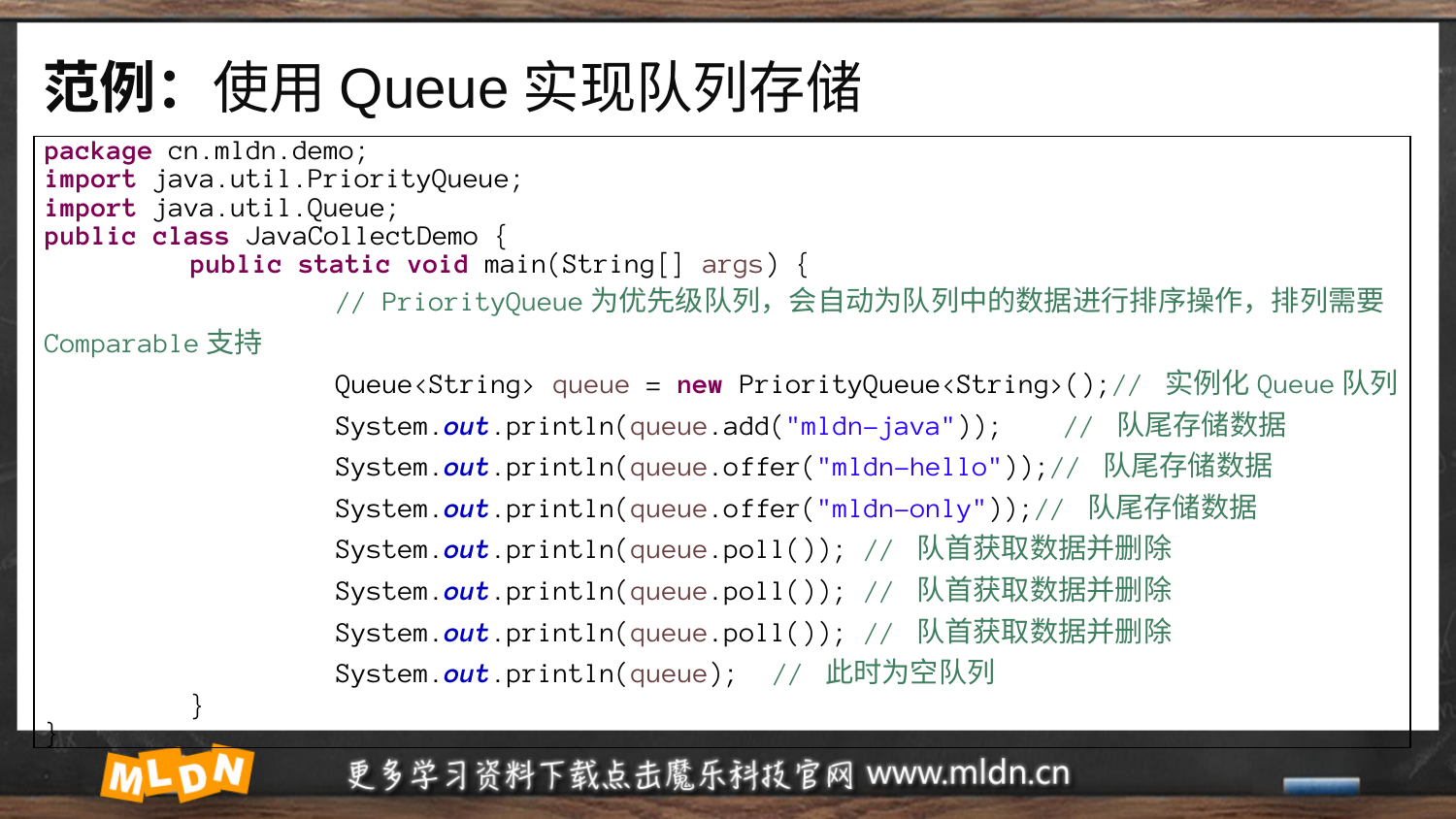

# 范例：使用Queue实现队列存储
| package cn.mldn.demo; import java.util.PriorityQueue; import java.util.Queue; public class JavaCollectDemo { public static void main(String[] args) { // PriorityQueue为优先级队列，会自动为队列中的数据进行排序操作，排列需要Comparable支持 Queue<String> queue = new PriorityQueue<String>();// 实例化Queue队列 System.out.println(queue.add("mldn-java")); // 队尾存储数据 System.out.println(queue.offer("mldn-hello"));// 队尾存储数据 System.out.println(queue.offer("mldn-only"));// 队尾存储数据 System.out.println(queue.poll()); // 队首获取数据并删除 System.out.println(queue.poll()); // 队首获取数据并删除 System.out.println(queue.poll()); // 队首获取数据并删除 System.out.println(queue); // 此时为空队列 } } |
| --- |